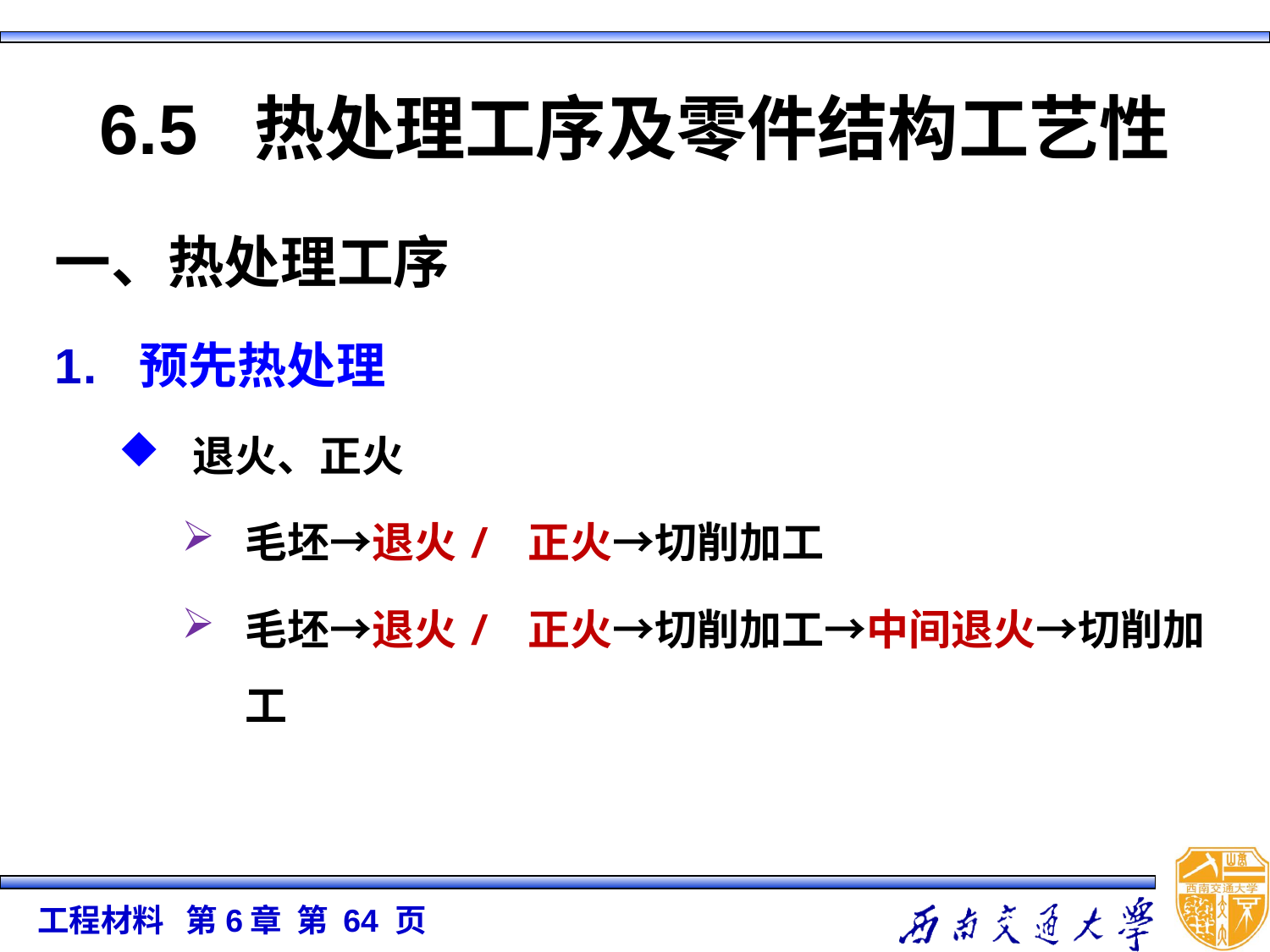

# 6.5  热处理工序及零件结构工艺性
一、热处理工序
预先热处理
退火、正火
毛坯→退火/ 正火→切削加工
毛坯→退火/ 正火→切削加工→中间退火→切削加工